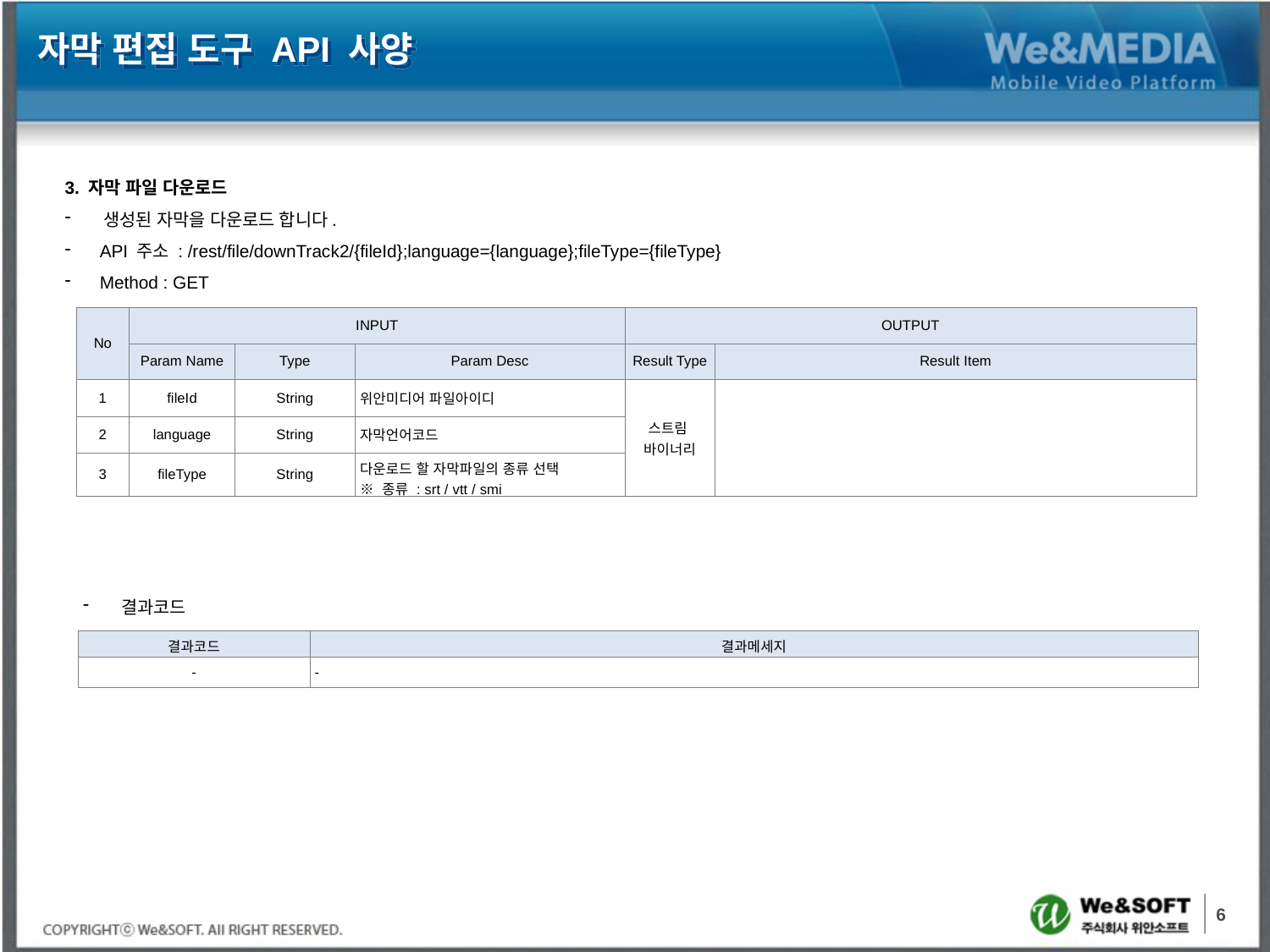

자막 편집 도구 API 사양
3. 자막 파일 다운로드
 생성된 자막을 다운로드 합니다.
 API 주소 : /rest/file/downTrack2/{fileId};language={language};fileType={fileType}
 Method : GET

| No | INPUT |  |  | OUTPUT |  |
| --- | --- | --- | --- | --- | --- |
|  | Param Name | Type | Param Desc | Result Type | Result Item |
| 1 | fileId | String | 위안미디어 파일아이디 | 스트림 바이너리 |  |
| 2 | language | String | 자막언어코드 |  |  |
| 3 | fileType | String | 다운로드 할 자막파일의 종류 선택 ※ 종류 : srt / vtt / smi |  |  |
 결과코드
| 결과코드 | 결과메세지 |
| --- | --- |
| - | - |